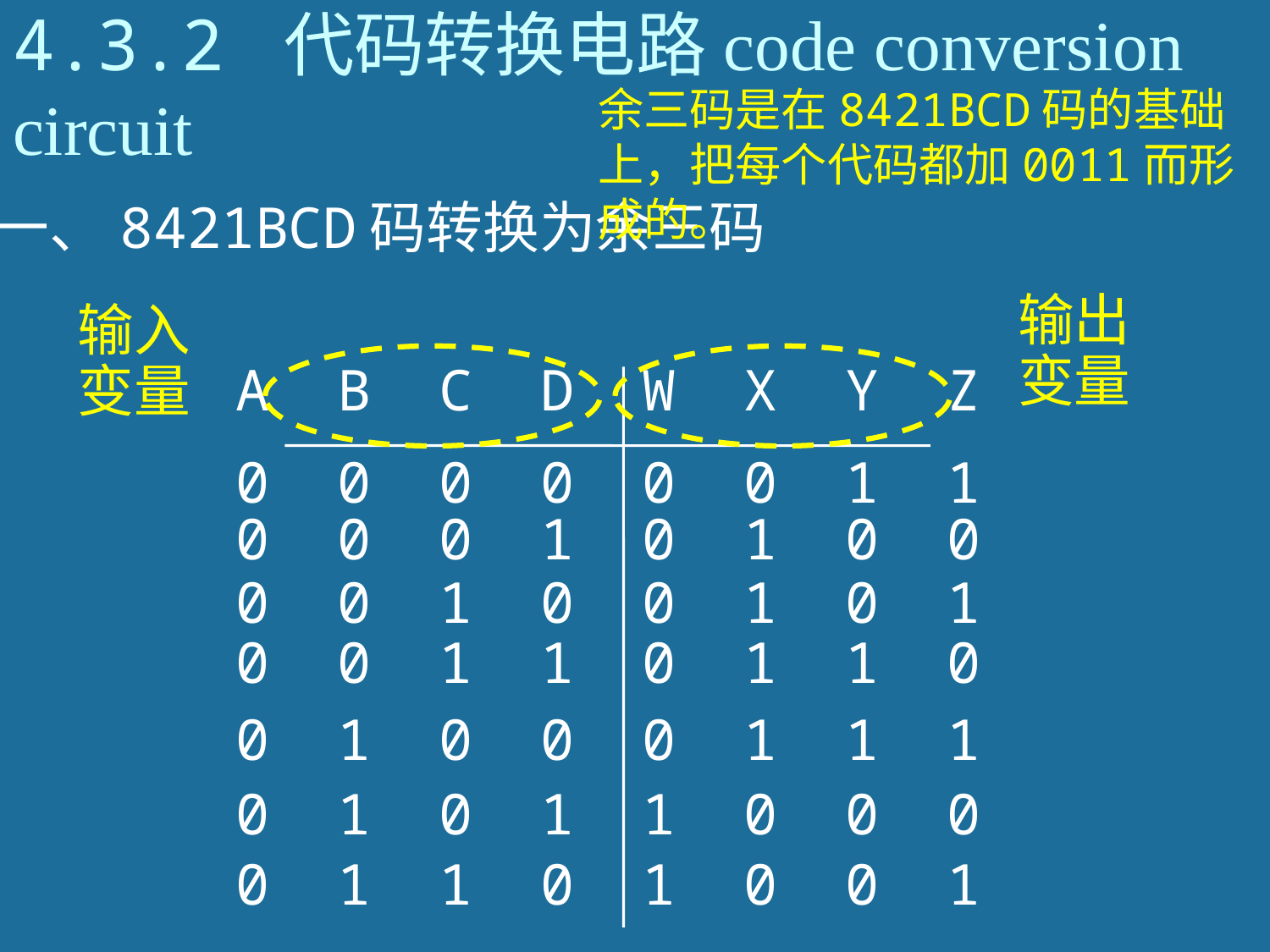

# 4.3.2 代码转换电路code conversion circuit
余三码是在8421BCD码的基础上，把每个代码都加0011而形成的。
一、8421BCD码转换为余三码
输出变量
输入变量

A  B  C  D  W  X  Y  Z

0  0  0  0  0  0  1  1

0  0  0  1  0  1  0  0
0  0  1  0  0  1  0  1
0  0  1  1  0  1  1  0
0  1  0  0  0  1  1  1
0  1  0  1  1  0  0  0
0  1  1  0  1  0  0  1
59